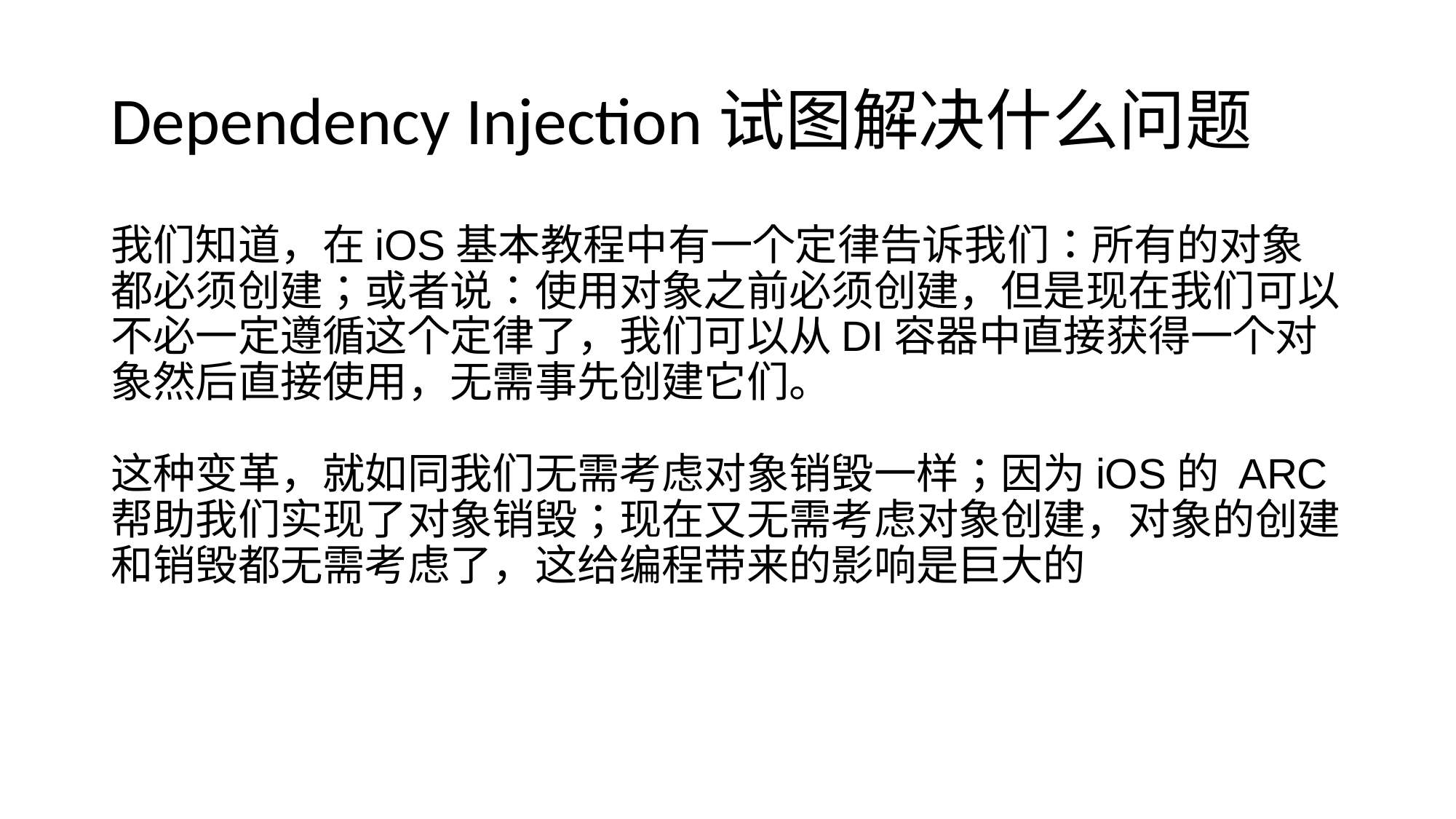

# Dependency Injection试图解决什么问题
我们知道，在iOS基本教程中有一个定律告诉我们：所有的对象都必须创建；或者说：使用对象之前必须创建，但是现在我们可以不必一定遵循这个定律了，我们可以从DI容器中直接获得一个对象然后直接使用，无需事先创建它们。

这种变革，就如同我们无需考虑对象销毁一样；因为iOS的 ARC 帮助我们实现了对象销毁；现在又无需考虑对象创建，对象的创建和销毁都无需考虑了，这给编程带来的影响是巨大的